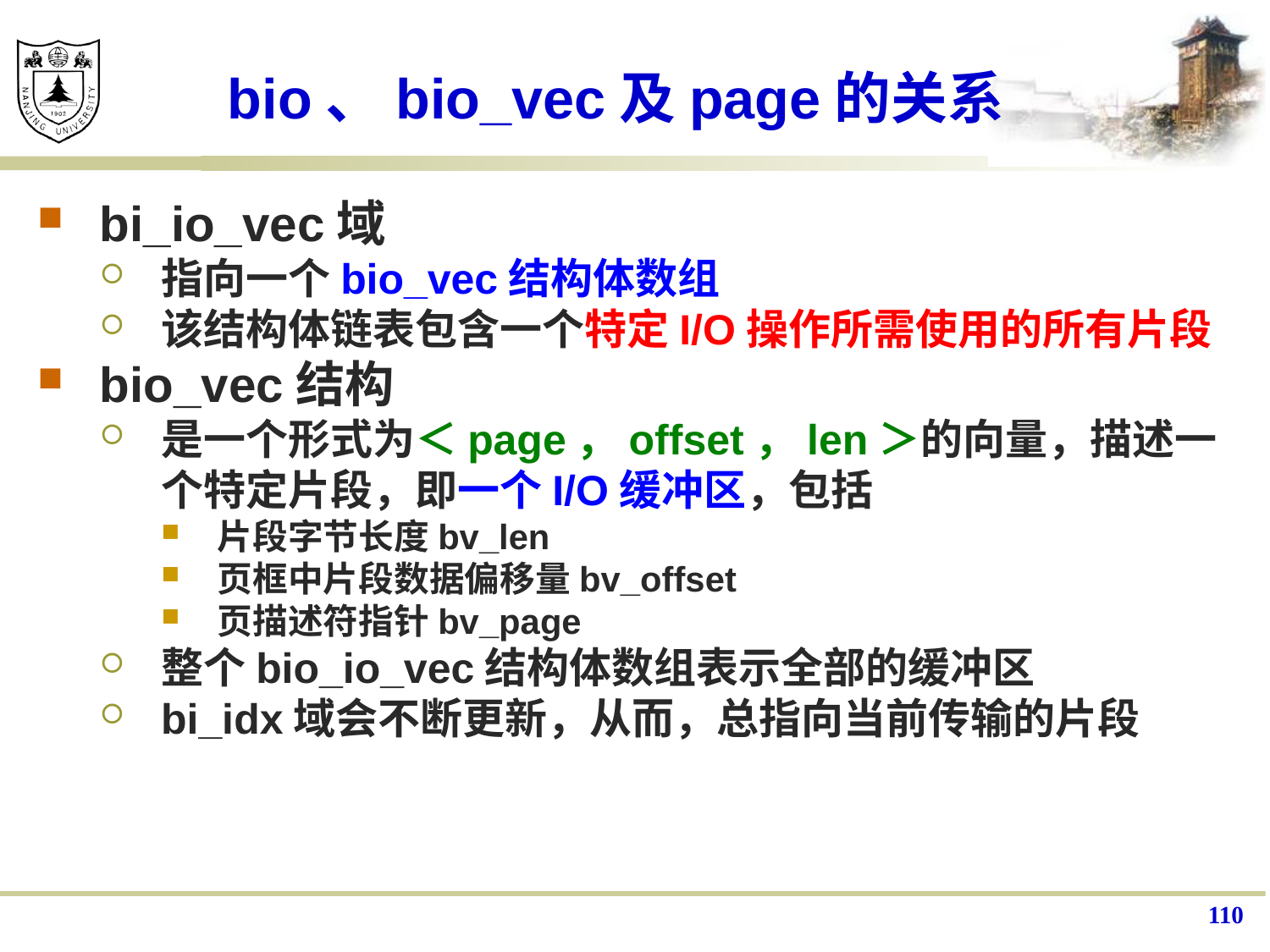

# bio、bio_vec及page的关系
bi_io_vec域
指向一个bio_vec结构体数组
该结构体链表包含一个特定I/O操作所需使用的所有片段
bio_vec结构
是一个形式为＜page，offset，len＞的向量，描述一个特定片段，即一个I/O缓冲区，包括
片段字节长度bv_len
页框中片段数据偏移量bv_offset
页描述符指针bv_page
整个bio_io_vec结构体数组表示全部的缓冲区
bi_idx域会不断更新，从而，总指向当前传输的片段

110